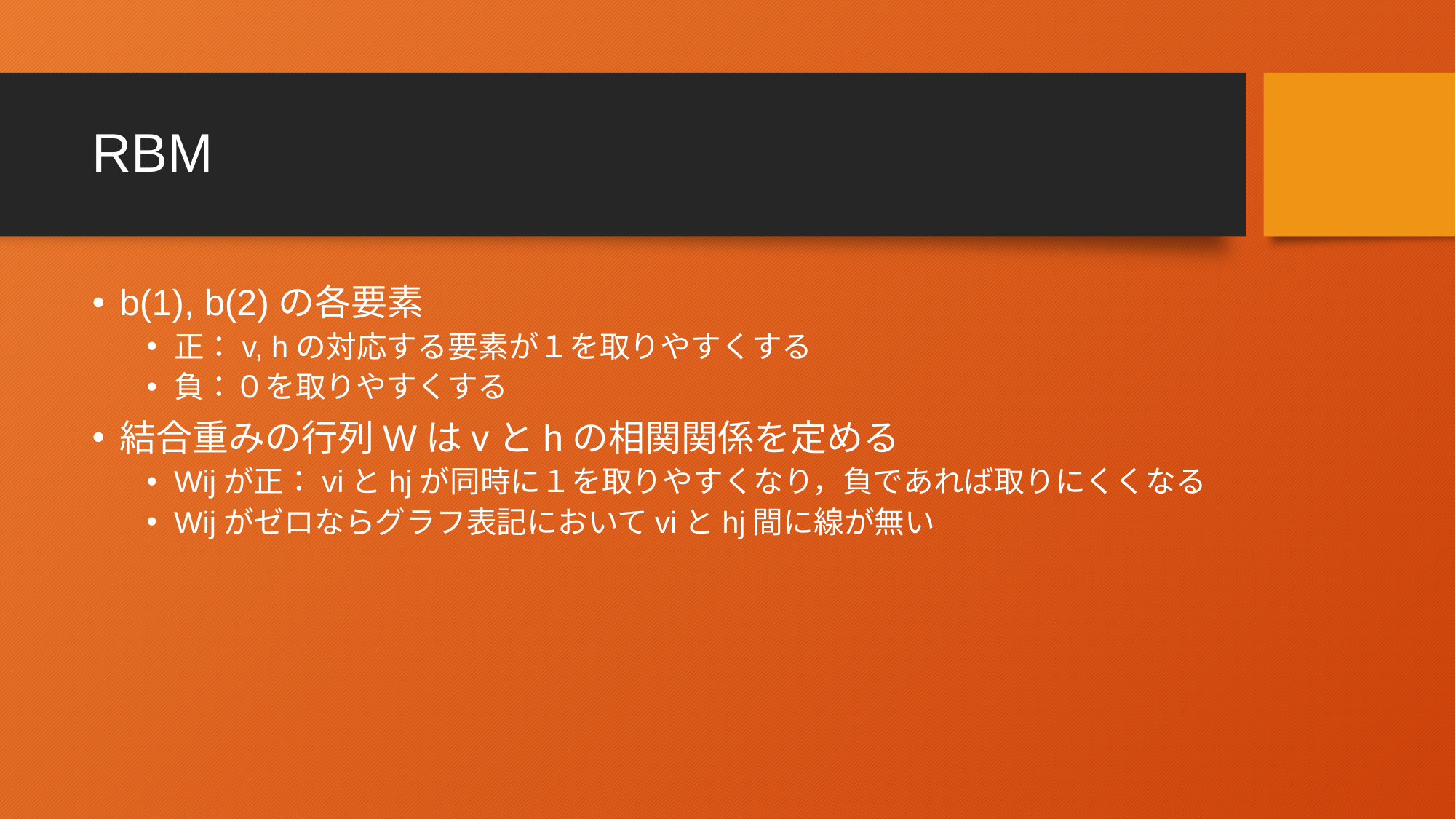

# RBM
b(1), b(2)の各要素
正：v, hの対応する要素が１を取りやすくする
負：０を取りやすくする
結合重みの行列Wはvとhの相関関係を定める
Wijが正：viとhjが同時に１を取りやすくなり，負であれば取りにくくなる
Wijがゼロならグラフ表記においてviとhj間に線が無い